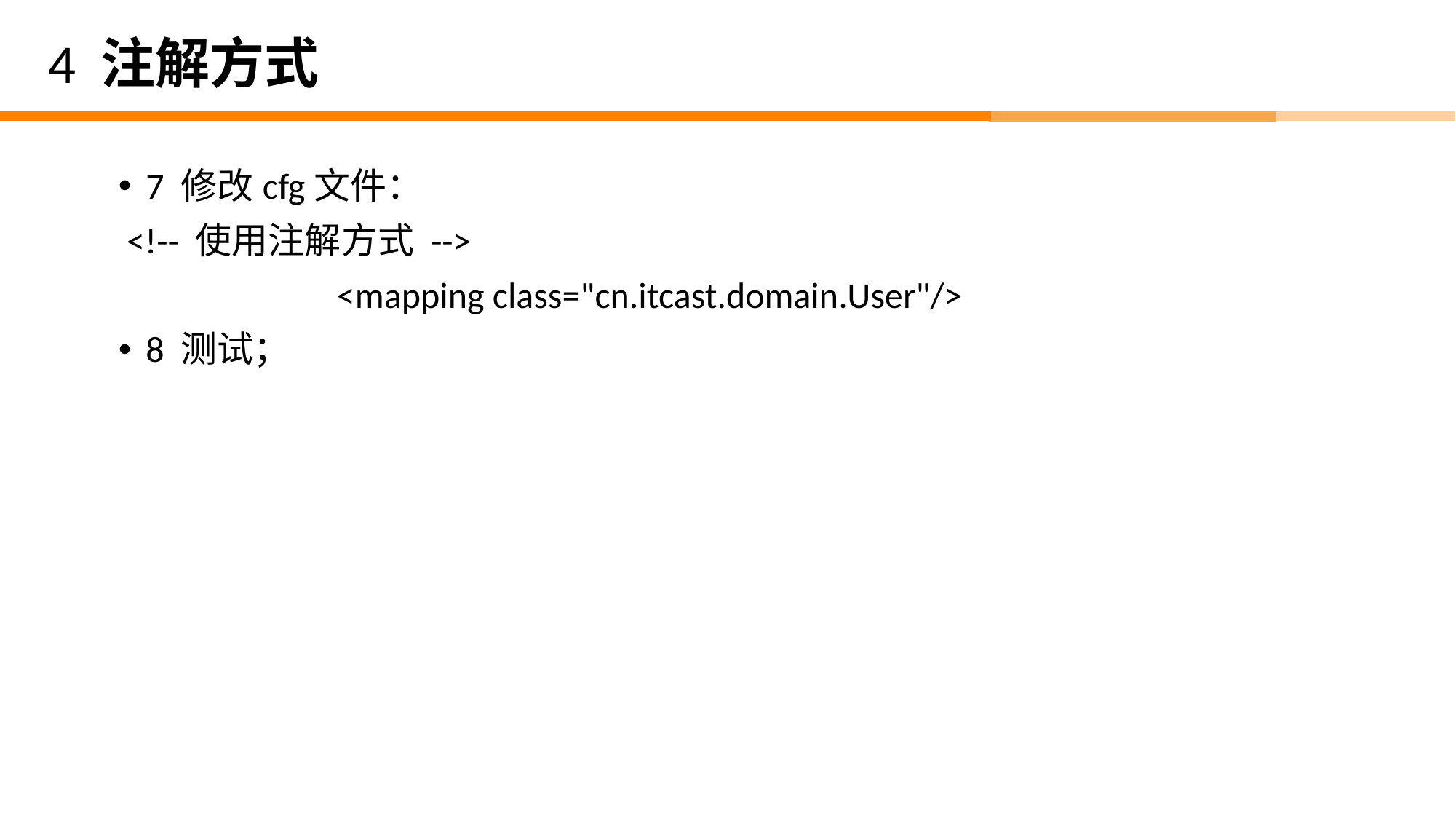

# 4 注解方式
7 修改cfg文件：
 <!-- 使用注解方式 -->
 		<mapping class="cn.itcast.domain.User"/>
8 测试；